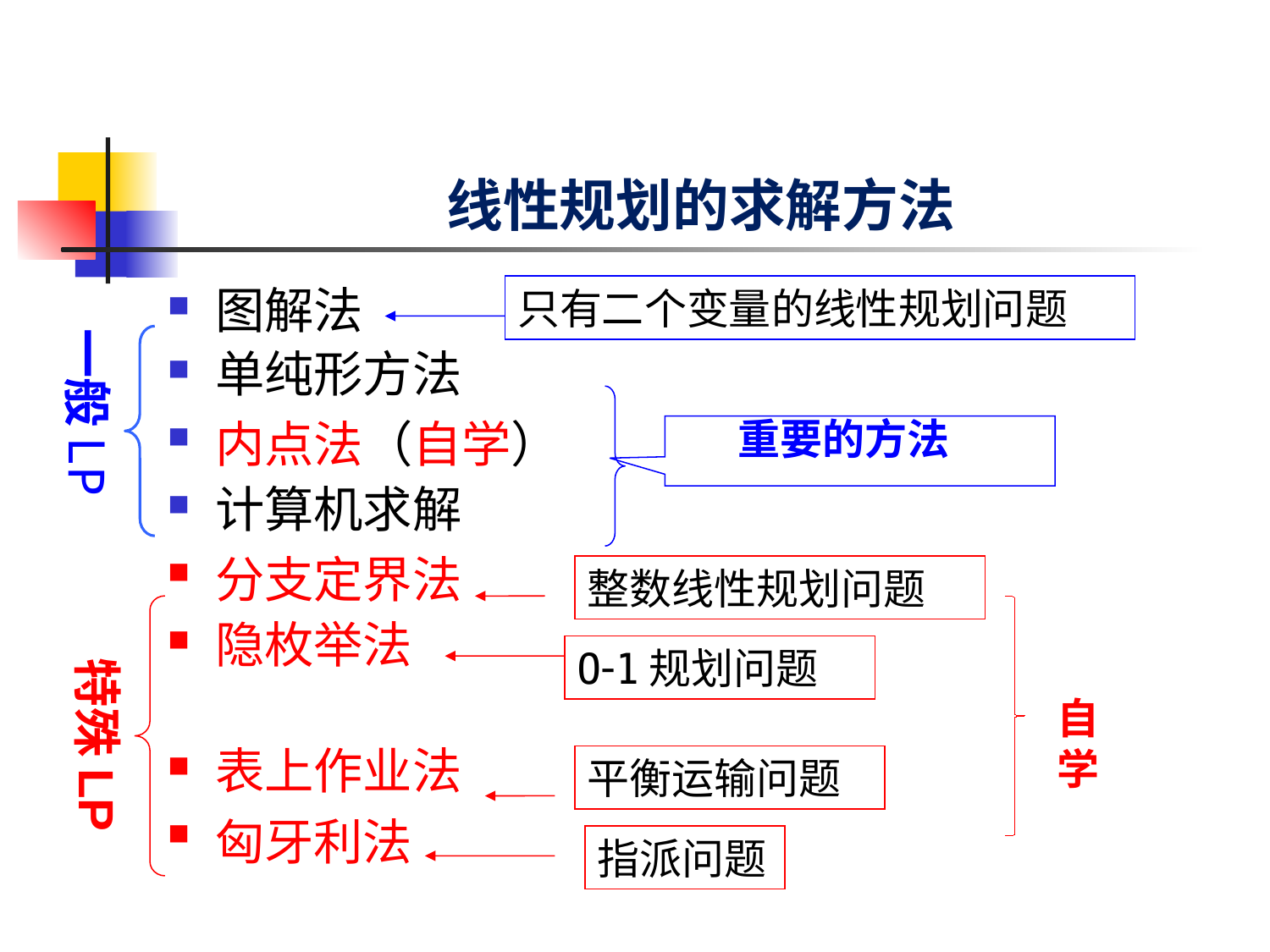

# 线性规划的求解方法
只有二个变量的线性规划问题
图解法
单纯形方法
内点法（自学）
计算机求解
分支定界法
隐枚举法

表上作业法
匈牙利法
一般LP

重要的方法

整数线性规划问题

0-1规划问题
特殊LP

自学
平衡运输问题

指派问题